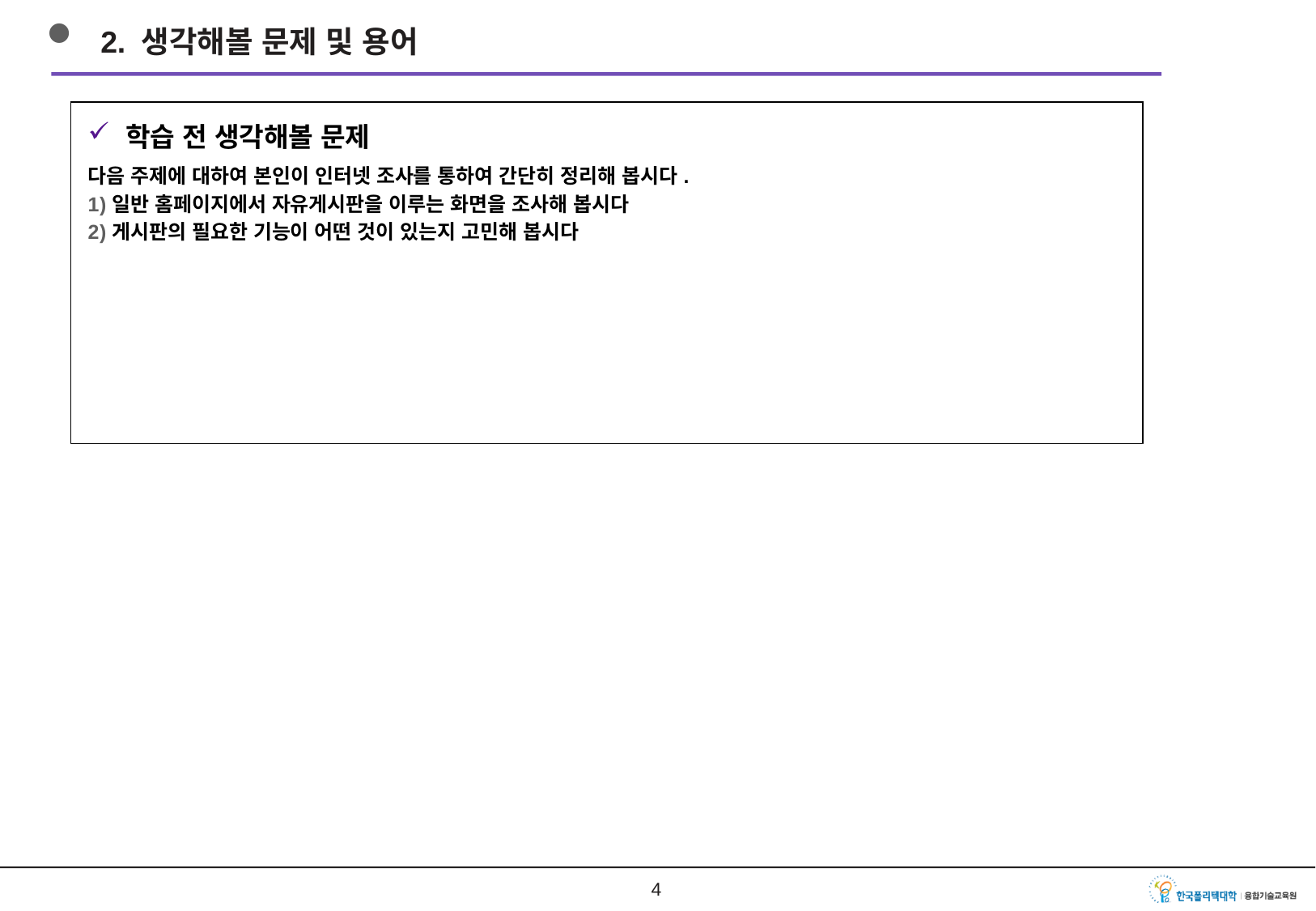

2. 생각해볼 문제 및 용어
학습 전 생각해볼 문제
다음 주제에 대하여 본인이 인터넷 조사를 통하여 간단히 정리해 봅시다.
일반 홈페이지에서 자유게시판을 이루는 화면을 조사해 봅시다
게시판의 필요한 기능이 어떤 것이 있는지 고민해 봅시다
4